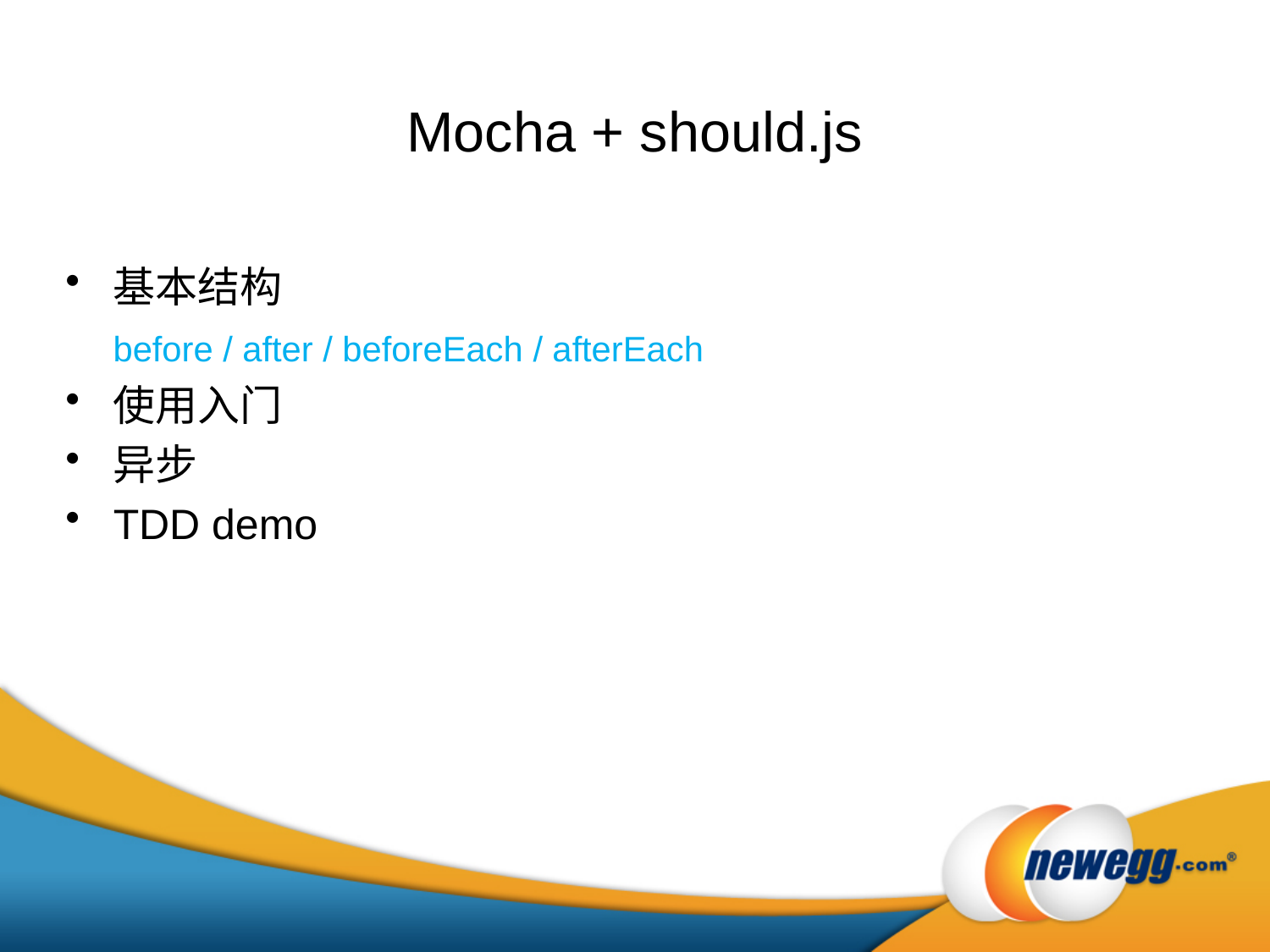

# Mocha + should.js
基本结构
    before / after / beforeEach / afterEach
使用入门
异步
TDD demo